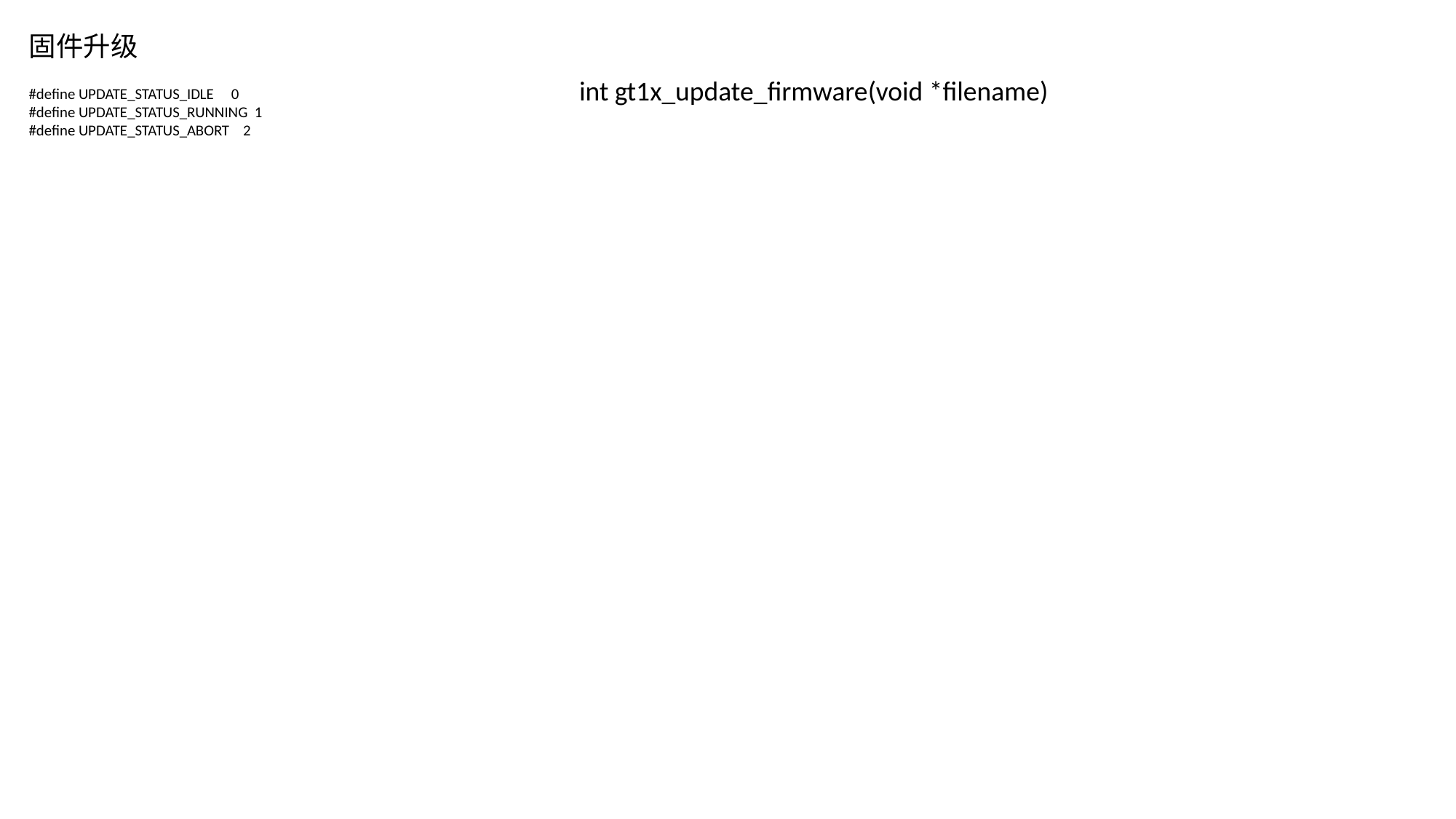

固件升级
int gt1x_update_firmware(void *filename)
#define UPDATE_STATUS_IDLE     0
#define UPDATE_STATUS_RUNNING  1
#define UPDATE_STATUS_ABORT    2